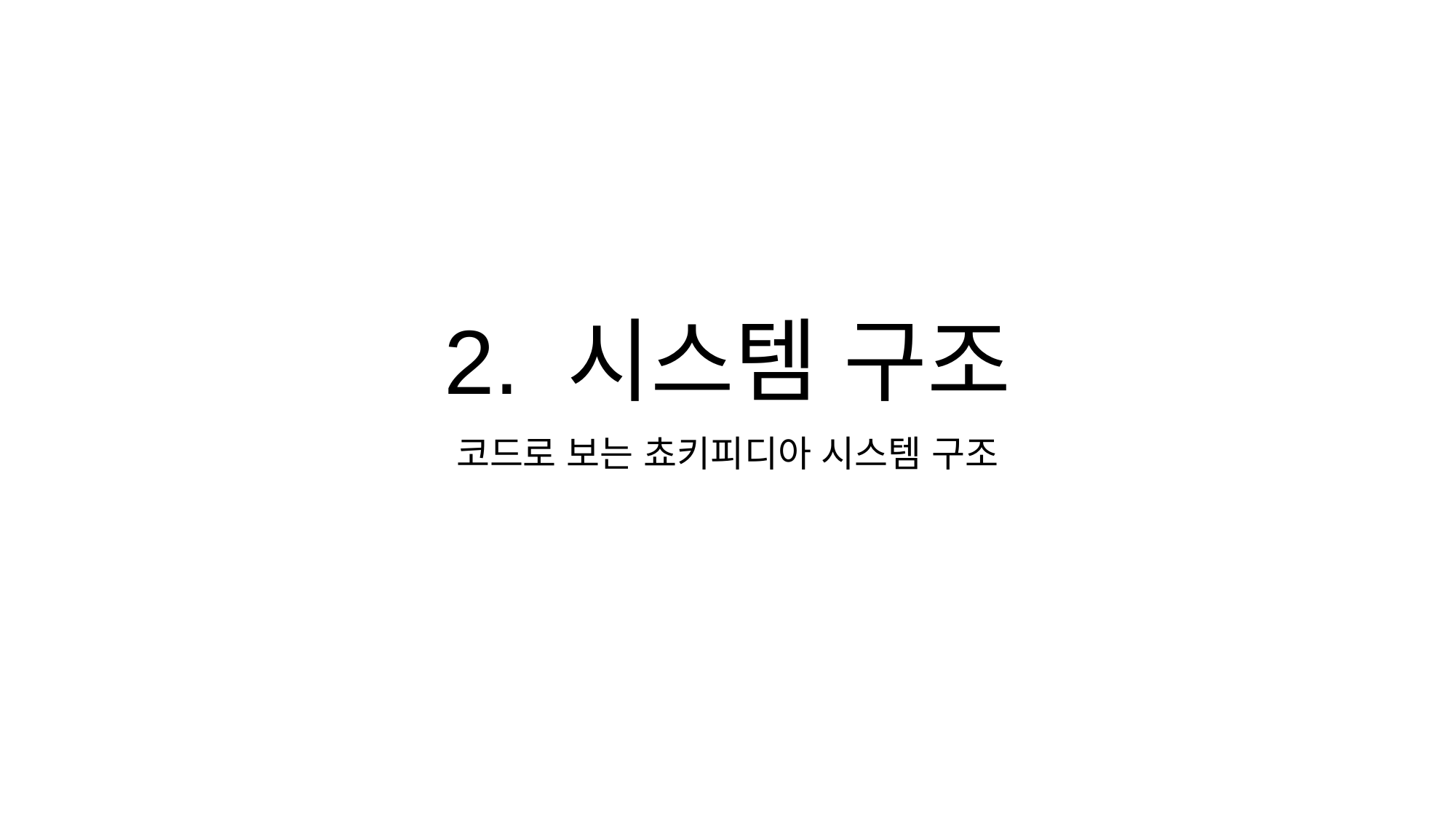

# 2. 시스템 구조
코드로 보는 쵸키피디아 시스템 구조